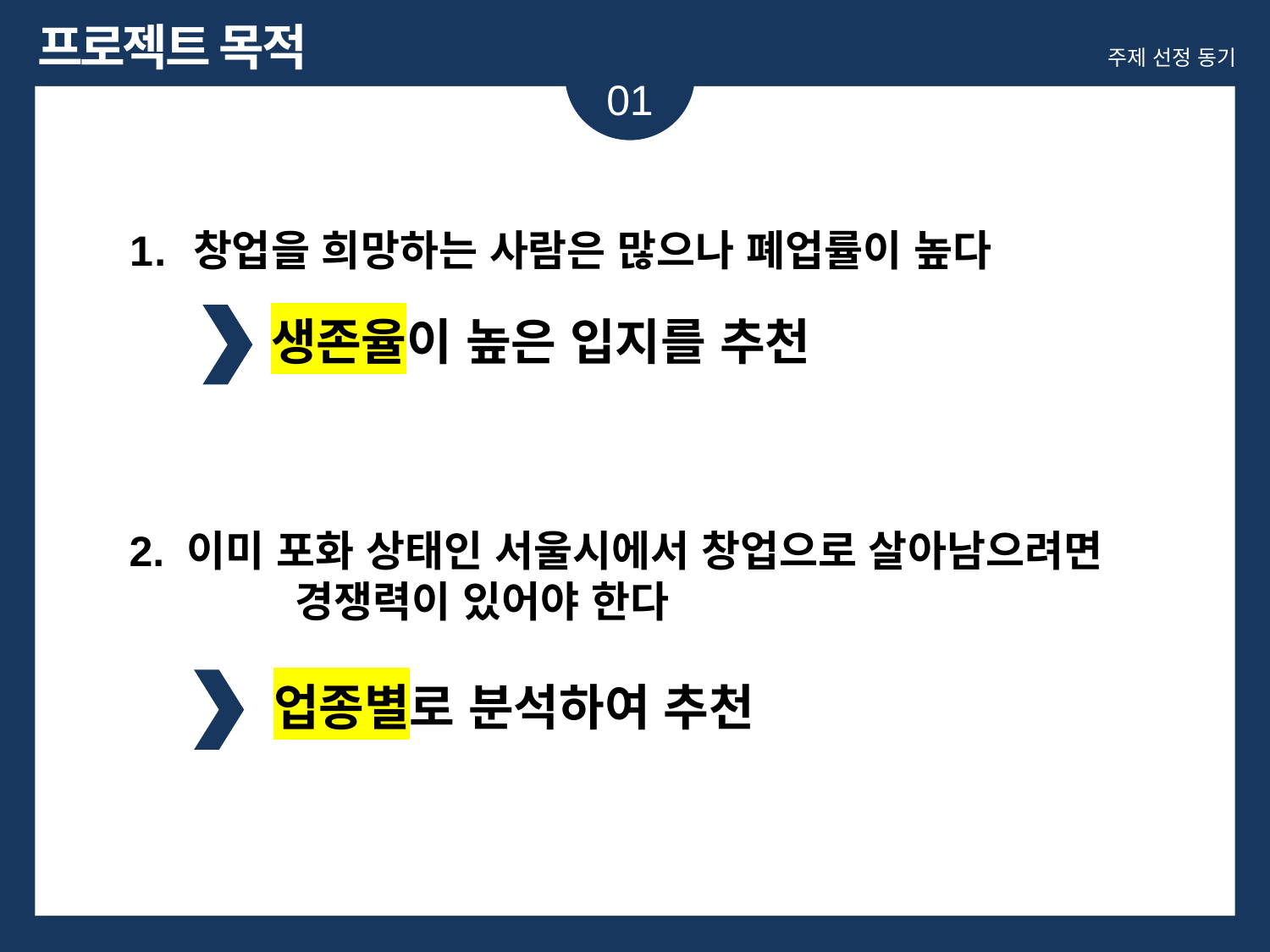

프로젝트 목적

주제 선정 동기
01
ㅅㅇ

창업을 희망하는 사람은 많으나 폐업률이 높다

생존율이 높은 입지를 추천

2. 이미 포화 상태인 서울시에서 창업으로 살아남으려면               경쟁력이 있어야 한다

업종별로 분석하여 추천